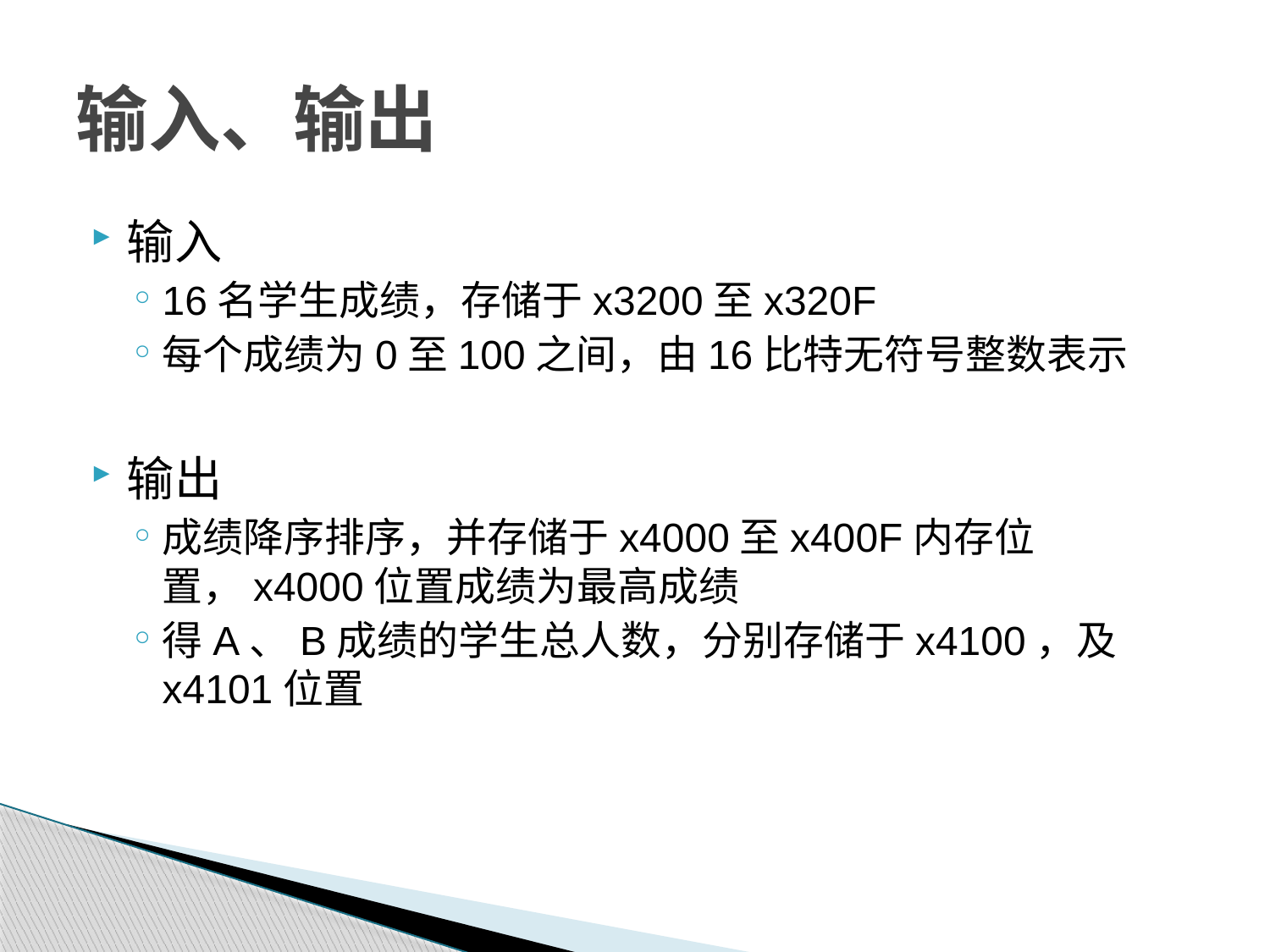

# 输入、输出
输入
16名学生成绩，存储于x3200至x320F
每个成绩为0至100之间，由16比特无符号整数表示

输出
成绩降序排序，并存储于x4000至x400F内存位置，x4000位置成绩为最高成绩
得A、B成绩的学生总人数，分别存储于x4100，及x4101位置